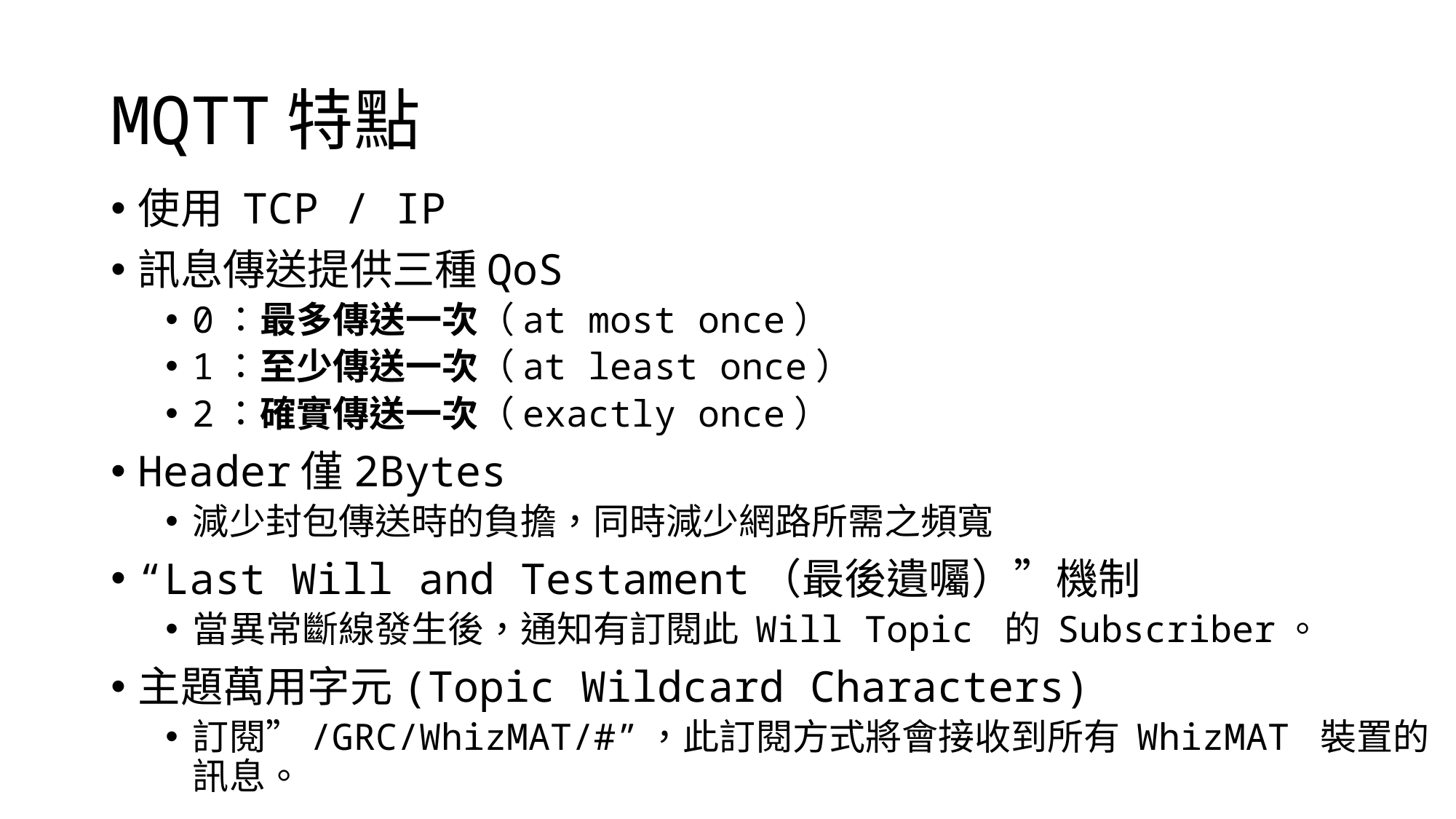

# MQTT特點
使用 TCP / IP
訊息傳送提供三種QoS
0：最多傳送一次（at most once）
1：至少傳送一次（at least once）
2：確實傳送一次（exactly once）
Header僅2Bytes
減少封包傳送時的負擔，同時減少網路所需之頻寬
“Last Will and Testament（最後遺囑）”機制
當異常斷線發生後，通知有訂閱此 Will Topic 的 Subscriber。
主題萬用字元(Topic Wildcard Characters)
訂閱”/GRC/WhizMAT/#”，此訂閱方式將會接收到所有 WhizMAT 裝置的訊息。